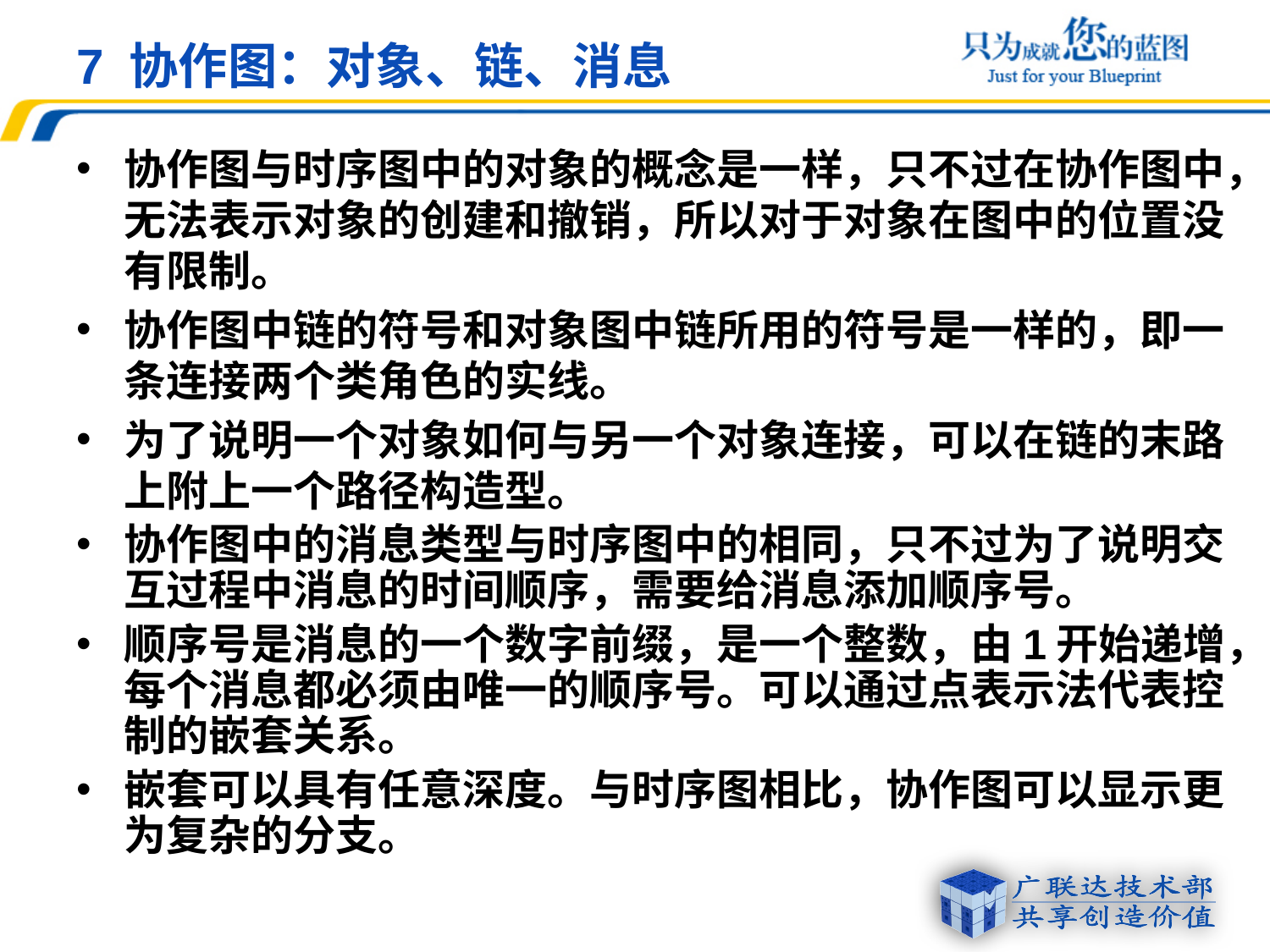

# 7 协作图：对象、链、消息
协作图与时序图中的对象的概念是一样，只不过在协作图中，无法表示对象的创建和撤销，所以对于对象在图中的位置没有限制。
协作图中链的符号和对象图中链所用的符号是一样的，即一条连接两个类角色的实线。
为了说明一个对象如何与另一个对象连接，可以在链的末路上附上一个路径构造型。
协作图中的消息类型与时序图中的相同，只不过为了说明交互过程中消息的时间顺序，需要给消息添加顺序号。
顺序号是消息的一个数字前缀，是一个整数，由1开始递增，每个消息都必须由唯一的顺序号。可以通过点表示法代表控制的嵌套关系。
嵌套可以具有任意深度。与时序图相比，协作图可以显示更为复杂的分支。